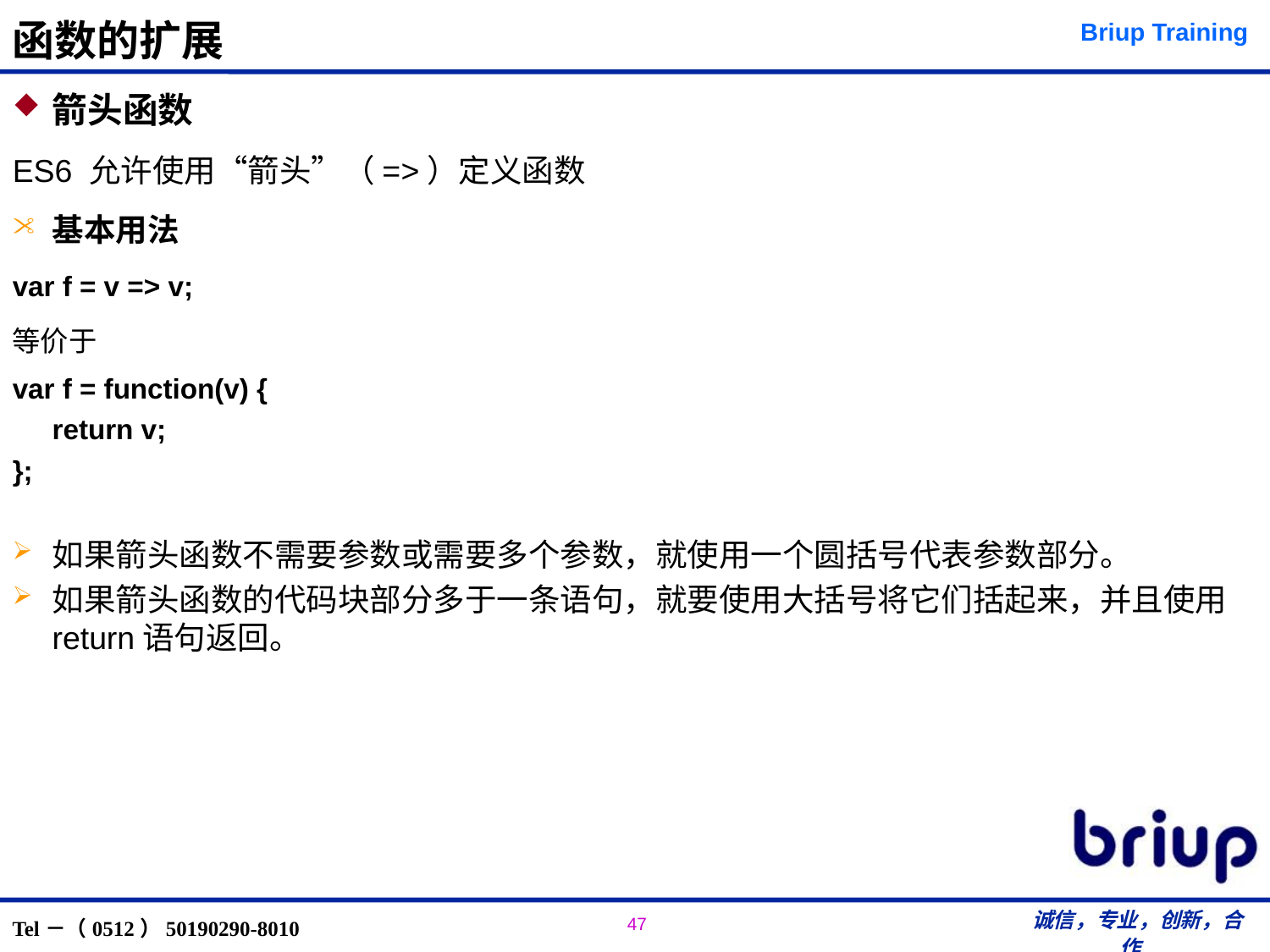

# 函数的扩展
箭头函数
ES6 允许使用“箭头”（=>）定义函数
基本用法
var f = v => v;
等价于
var f = function(v) {
	return v;
};

如果箭头函数不需要参数或需要多个参数，就使用一个圆括号代表参数部分。
如果箭头函数的代码块部分多于一条语句，就要使用大括号将它们括起来，并且使用return语句返回。